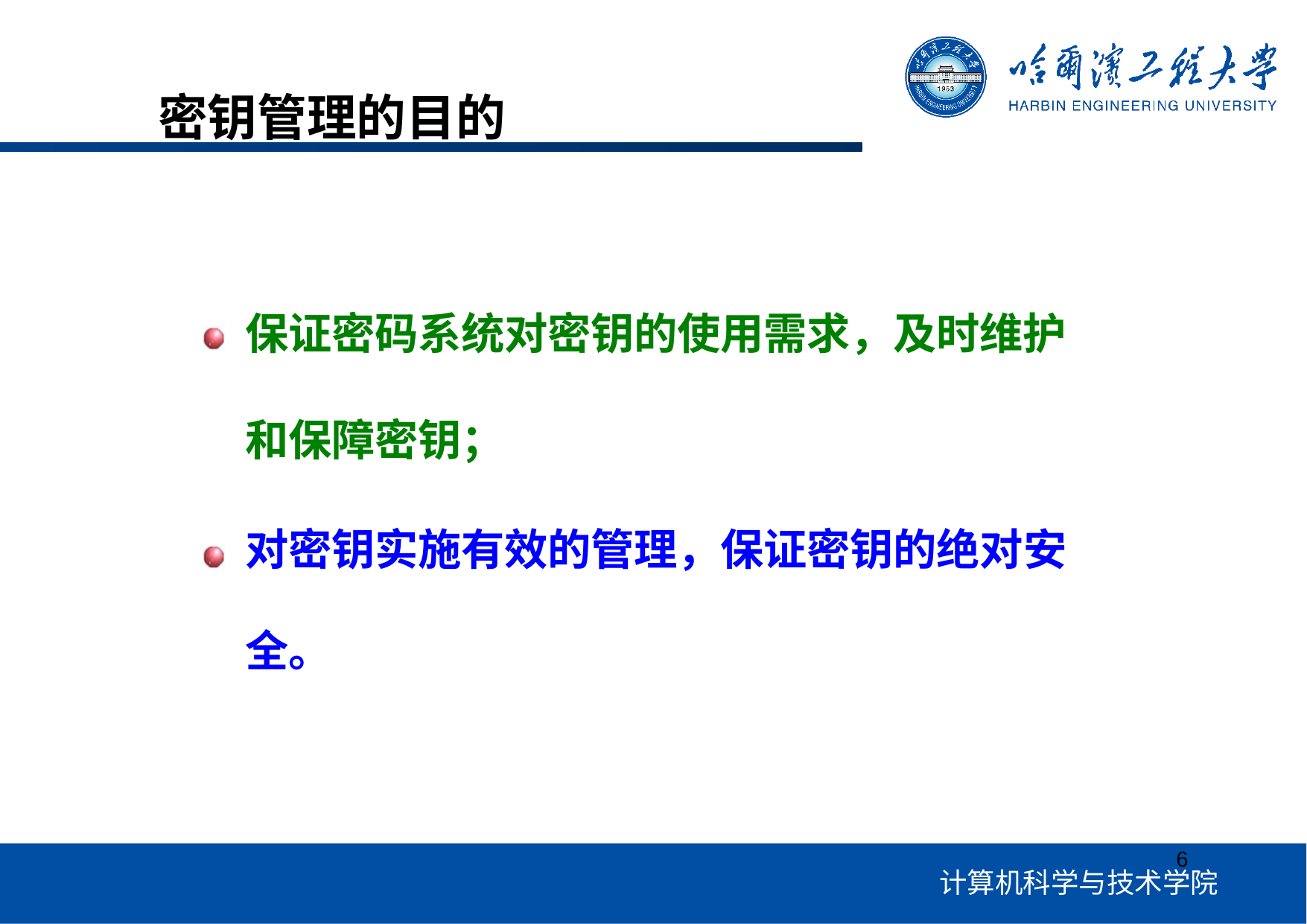

# 密钥管理的目的
保证密码系统对密钥的使用需求，及时维护

和保障密钥；
对密钥实施有效的管理，保证密钥的绝对安 全。

6